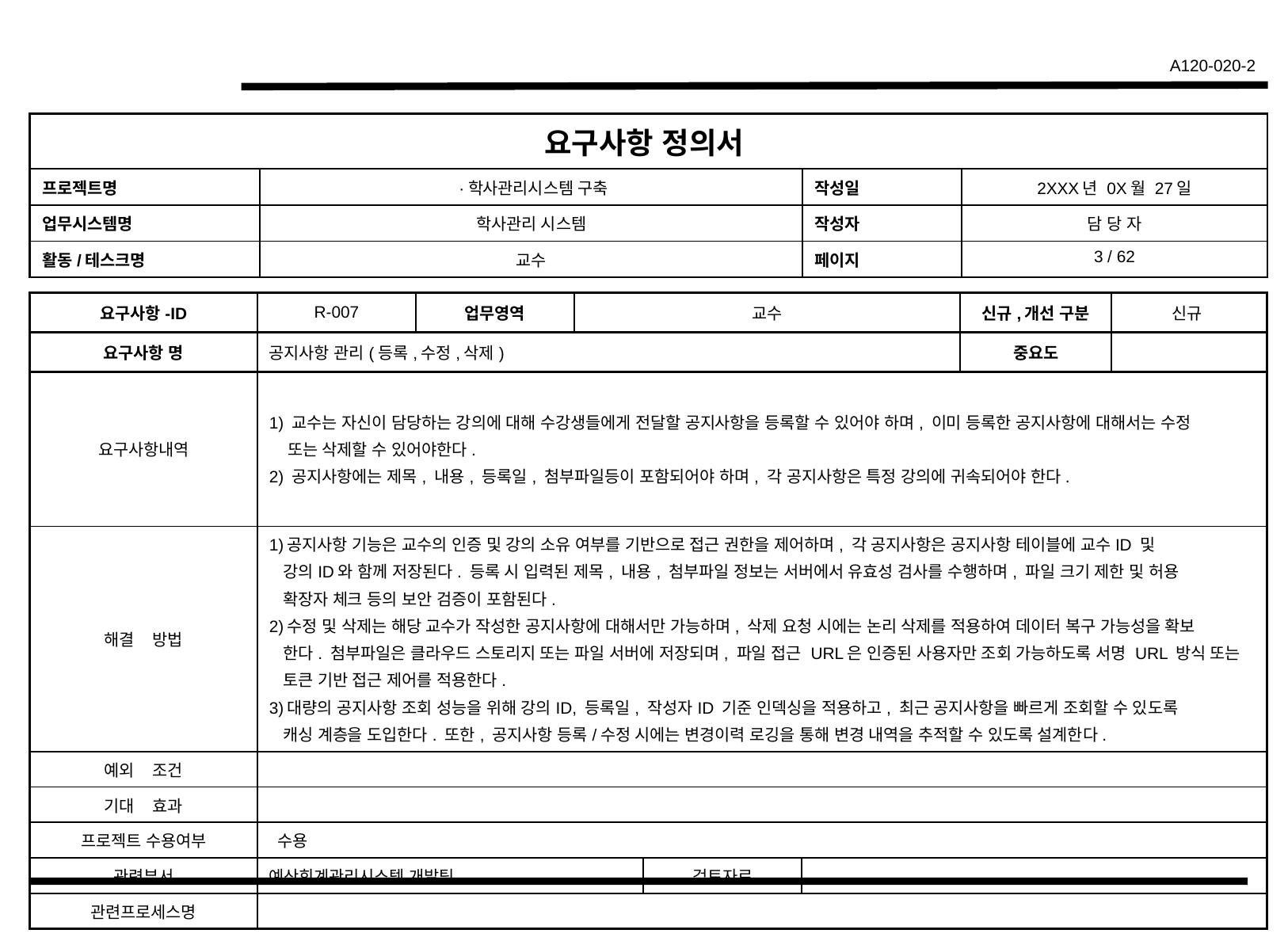

| 요구사항 정의서 |  |  |  |
| --- | --- | --- | --- |
| 프로젝트명 | ·학사관리시스템 구축 | 작성일 | 2XXX년 0X월 27일 |
| 업무시스템명 | 학사관리 시스템 | 작성자 | 담 당 자 |
| 활동/테스크명 | 교수 | 페이지 | 3 / 62 |
| 요구사항-ID | R-007 | 업무영역 | 교수 |  |  | 신규,개선 구분 | 신규 |
| --- | --- | --- | --- | --- | --- | --- | --- |
| 요구사항 명 | 공지사항 관리(등록,수정,삭제) |  |  |  |  | 중요도 |  |
| 요구사항내역 | 1) 교수는 자신이 담당하는 강의에 대해 수강생들에게 전달할 공지사항을 등록할 수 있어야 하며, 이미 등록한 공지사항에 대해서는 수정 또는 삭제할 수 있어야한다. 2) 공지사항에는 제목, 내용, 등록일, 첨부파일등이 포함되어야 하며, 각 공지사항은 특정 강의에 귀속되어야 한다. |  |  |  |  |  |  |
| 해결 방법 | 1)공지사항 기능은 교수의 인증 및 강의 소유 여부를 기반으로 접근 권한을 제어하며, 각 공지사항은 공지사항 테이블에 교수ID 및 강의ID와 함께 저장된다. 등록 시 입력된 제목, 내용, 첨부파일 정보는 서버에서 유효성 검사를 수행하며, 파일 크기 제한 및 허용 확장자 체크 등의 보안 검증이 포함된다. 2)수정 및 삭제는 해당 교수가 작성한 공지사항에 대해서만 가능하며, 삭제 요청 시에는 논리 삭제를 적용하여 데이터 복구 가능성을 확보 한다. 첨부파일은 클라우드 스토리지 또는 파일 서버에 저장되며, 파일 접근 URL은 인증된 사용자만 조회 가능하도록 서명 URL 방식 또는 토큰 기반 접근 제어를 적용한다. 3)대량의 공지사항 조회 성능을 위해 강의ID, 등록일, 작성자ID 기준 인덱싱을 적용하고, 최근 공지사항을 빠르게 조회할 수 있도록 캐싱 계층을 도입한다. 또한, 공지사항 등록/수정 시에는 변경이력 로깅을 통해 변경 내역을 추적할 수 있도록 설계한다. |  |  |  |  |  |  |
| 예외 조건 |  |  |  |  |  |  |  |
| 기대 효과 |  |  |  |  |  |  |  |
| 프로젝트 수용여부 | 수용 |  |  |  |  |  |  |
| 관련부서 | 예산회계관리시스템 개발팀 |  |  | 검토자료 |  |  |  |
| 관련프로세스명 |  |  |  |  |  |  |  |